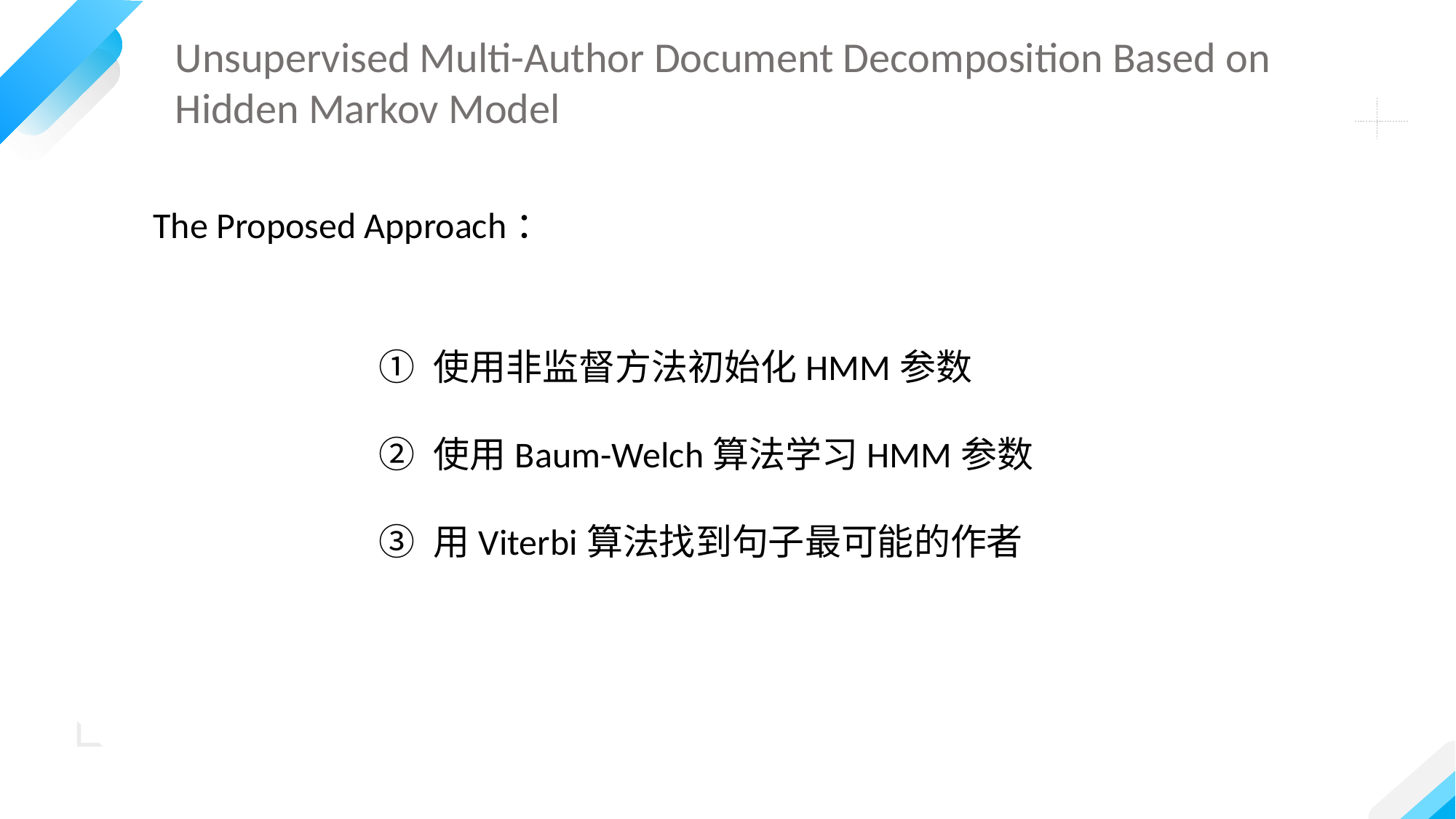

Unsupervised Multi-Author Document Decomposition Based on Hidden Markov Model

The Proposed Approach：
使用非监督方法初始化HMM参数

使用Baum-Welch算法学习HMM参数

用Viterbi算法找到句子最可能的作者